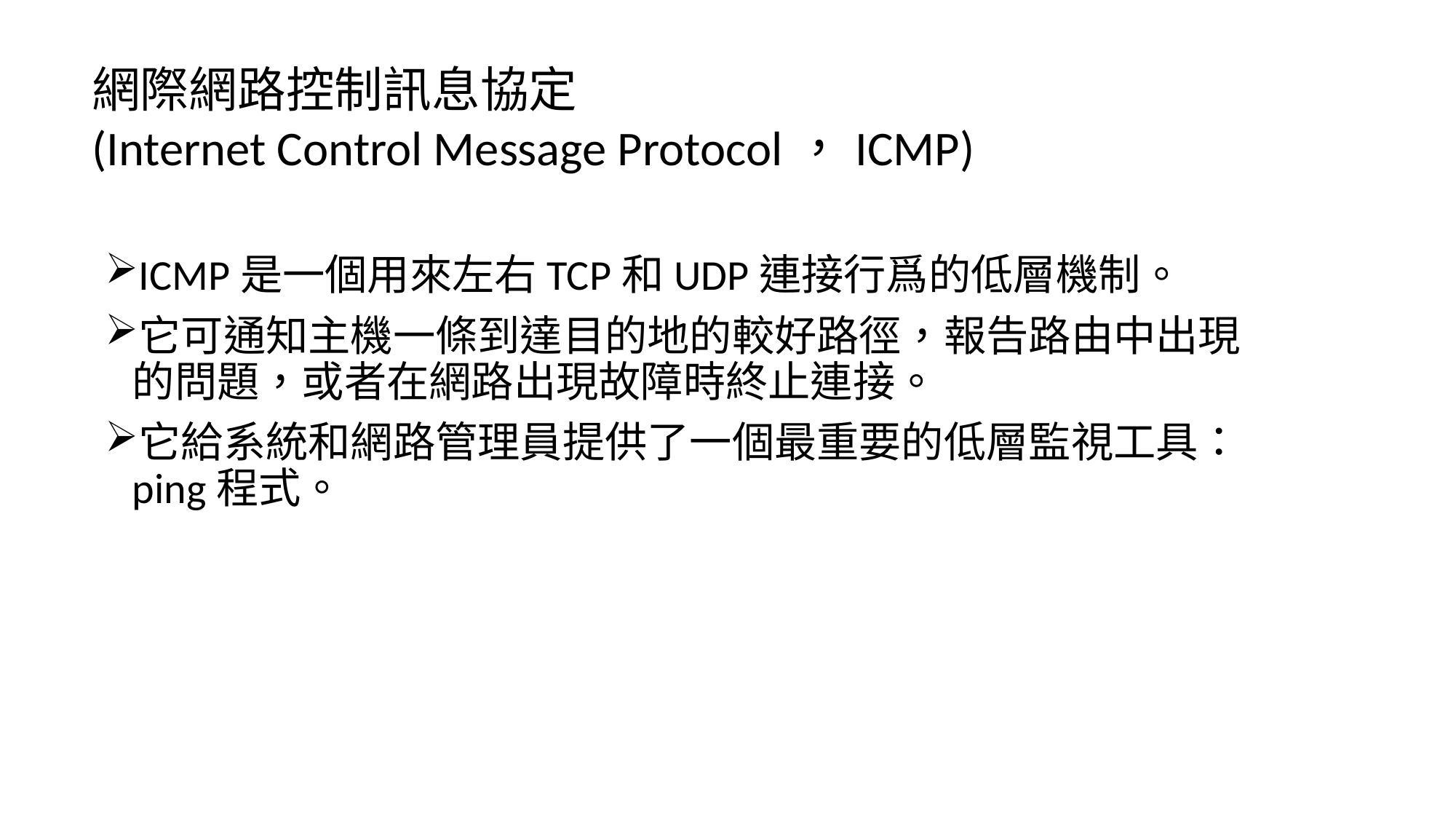

網際網路控制訊息協定
(Internet Control Message Protocol，ICMP)
ICMP是一個用來左右TCP和UDP連接行爲的低層機制。
它可通知主機一條到達目的地的較好路徑，報告路由中出現的問題，或者在網路出現故障時終止連接。
它給系統和網路管理員提供了一個最重要的低層監視工具：ping程式。